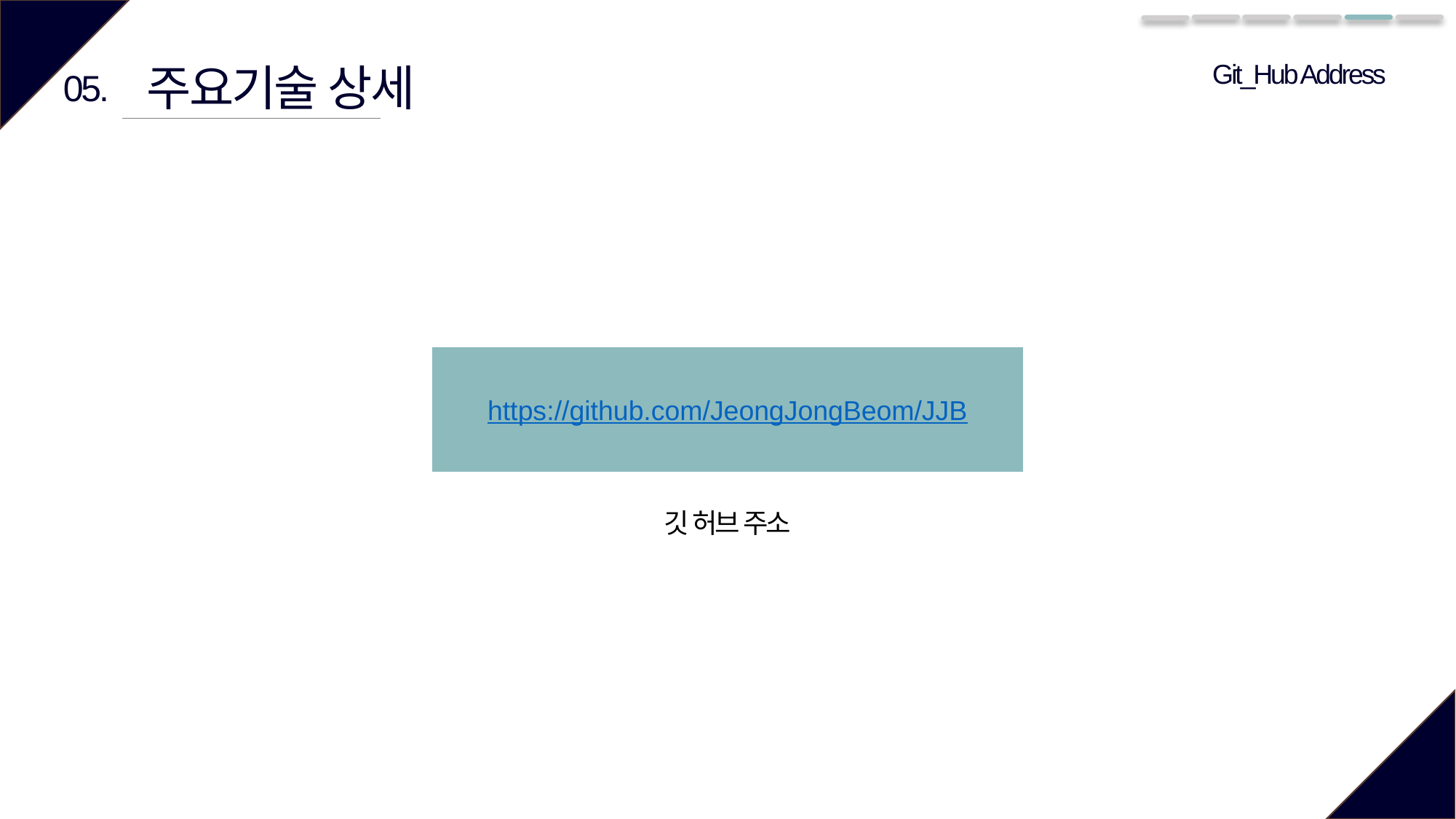

Git_Hub Address
주요기술 상세
05.
https://github.com/JeongJongBeom/JJB
깃 허브 주소